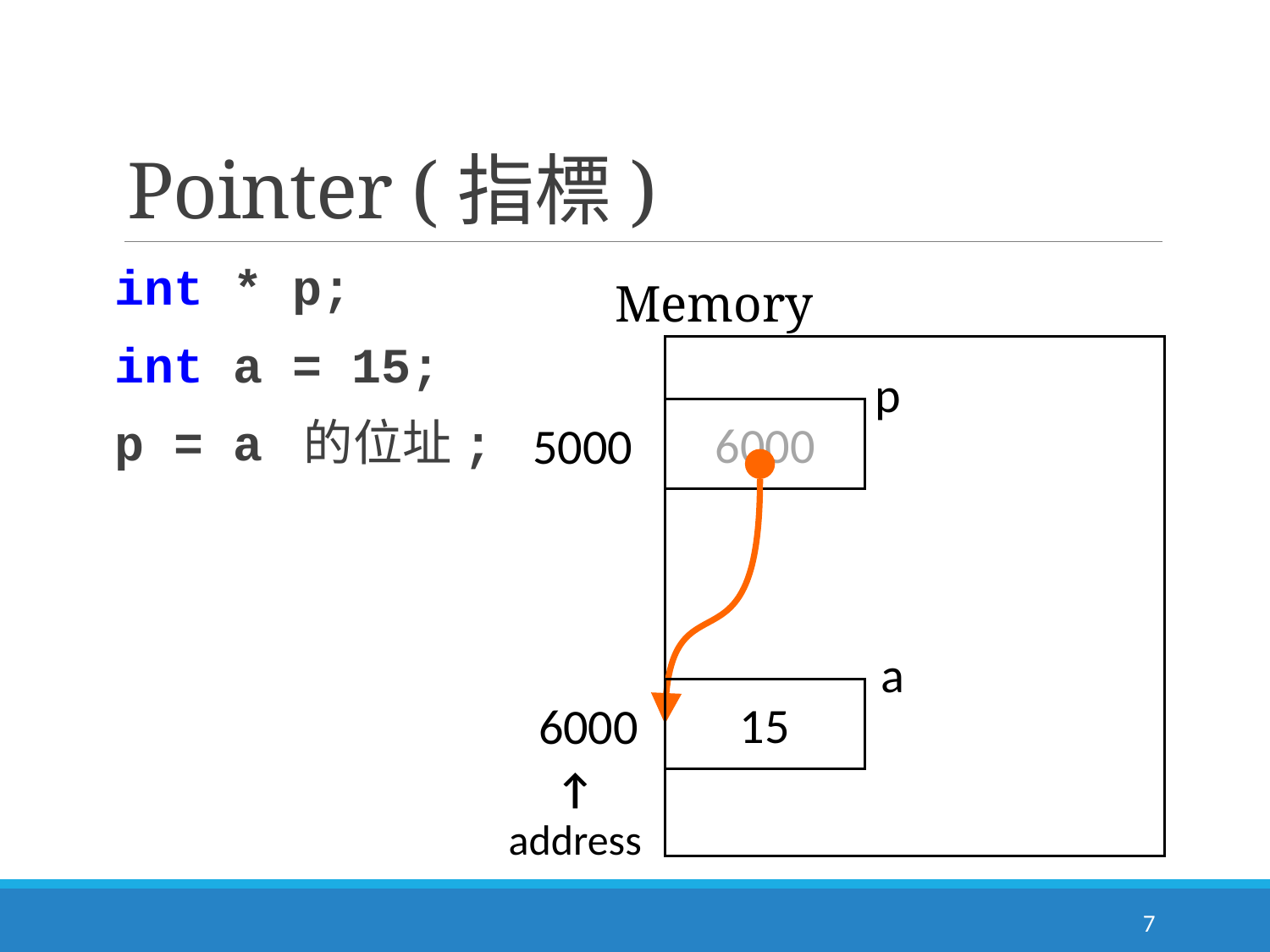

# Pointer (指標)
int * p;
int a = 15;
p = a 的位址;

Memory

p
6000
5000

a
15
6000
     ↑
address
7